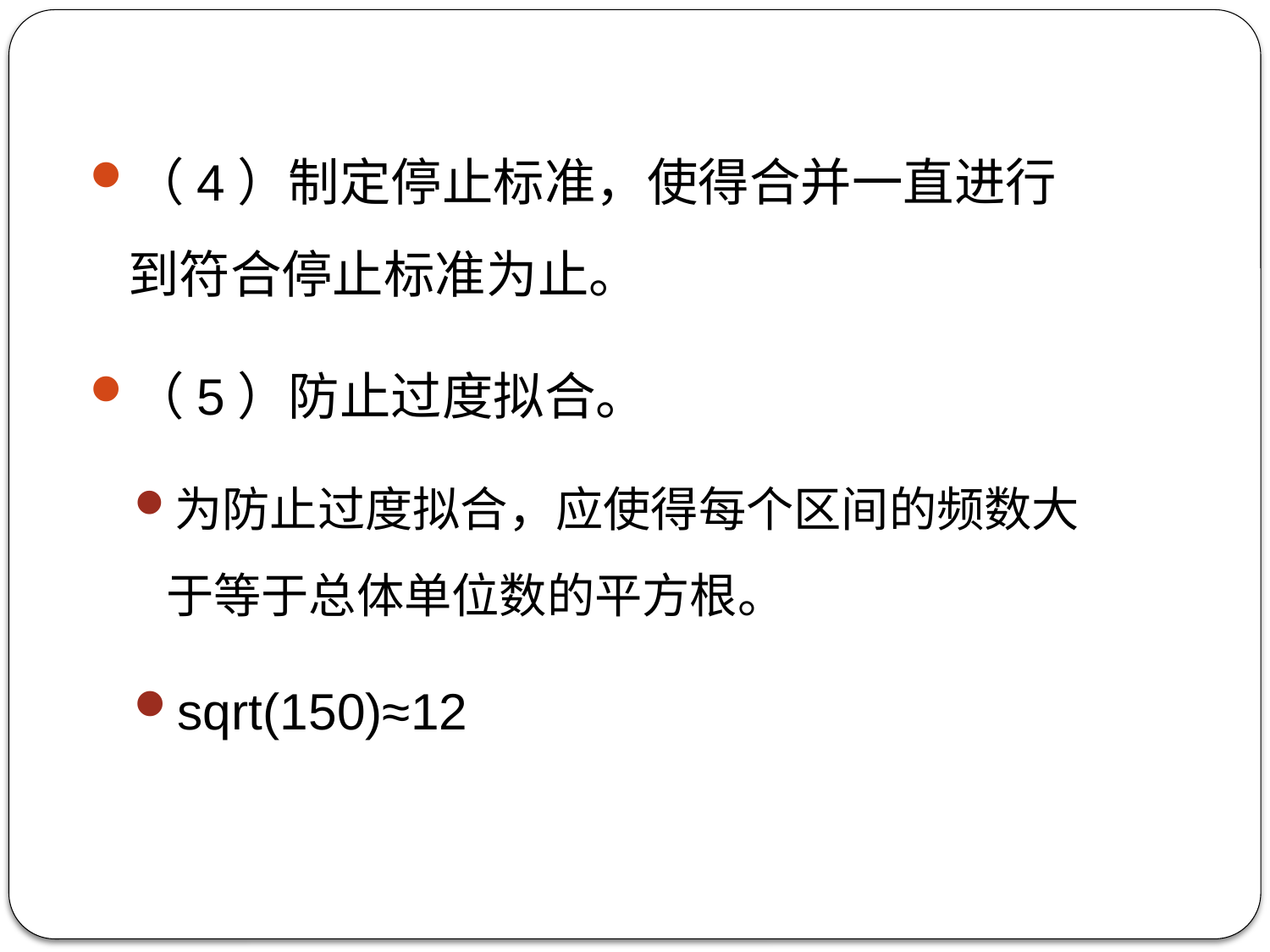

（4）制定停止标准，使得合并一直进行到符合停止标准为止。
（5）防止过度拟合。
为防止过度拟合，应使得每个区间的频数大于等于总体单位数的平方根。
sqrt(150)≈12
125